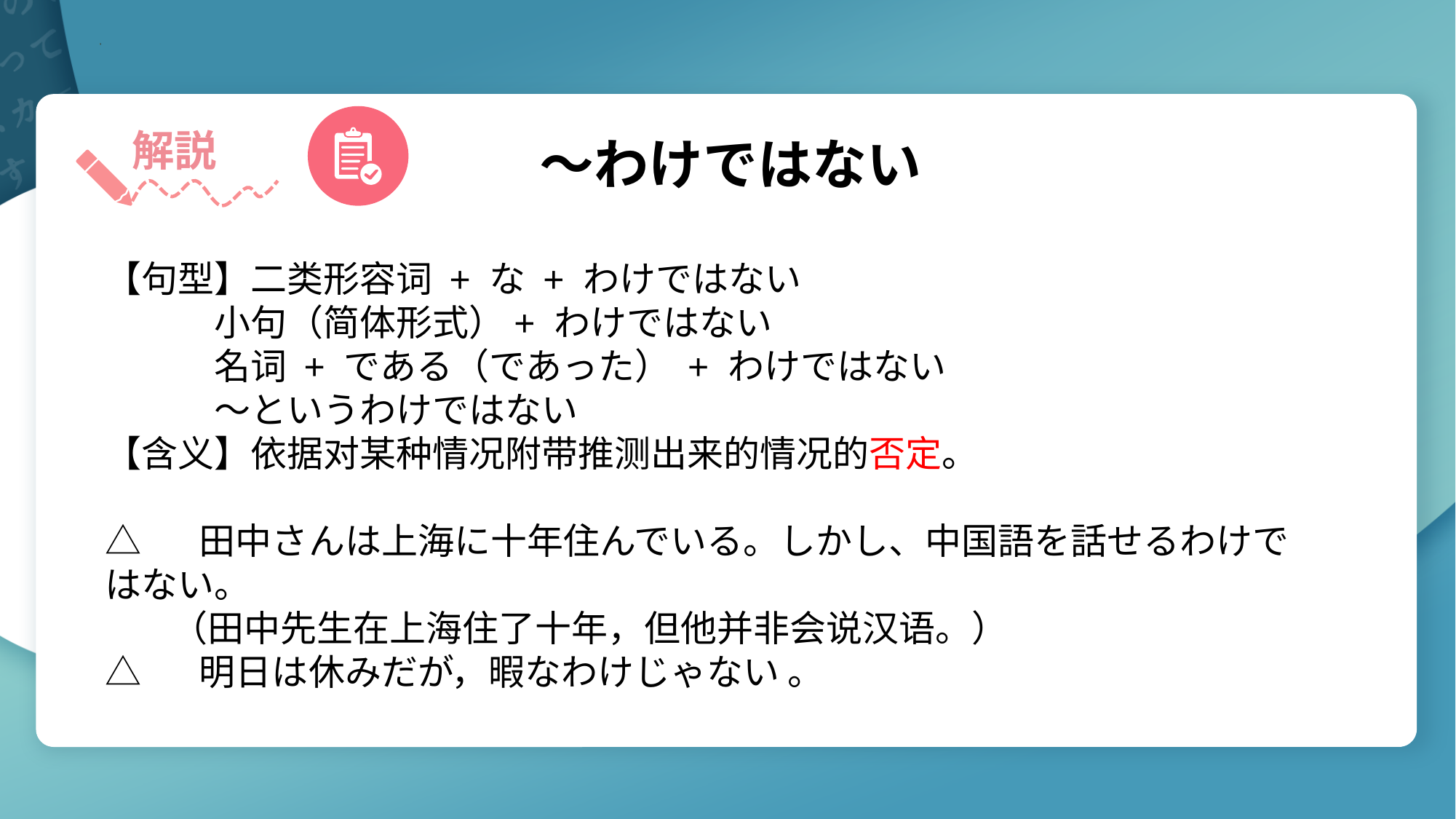

解説

～わけではない
【句型】二类形容词 + な + わけではない
	小句（简体形式）+ わけではない
	名词 + である（であった） + わけではない
	～というわけではない
【含义】依据对某种情况附带推测出来的情况的否定。

△      田中さんは上海に十年住んでいる。しかし、中国語を話せるわけではない。
       （田中先生在上海住了十年，但他并非会说汉语。）
△      明日は休みだが，暇なわけじゃない 。